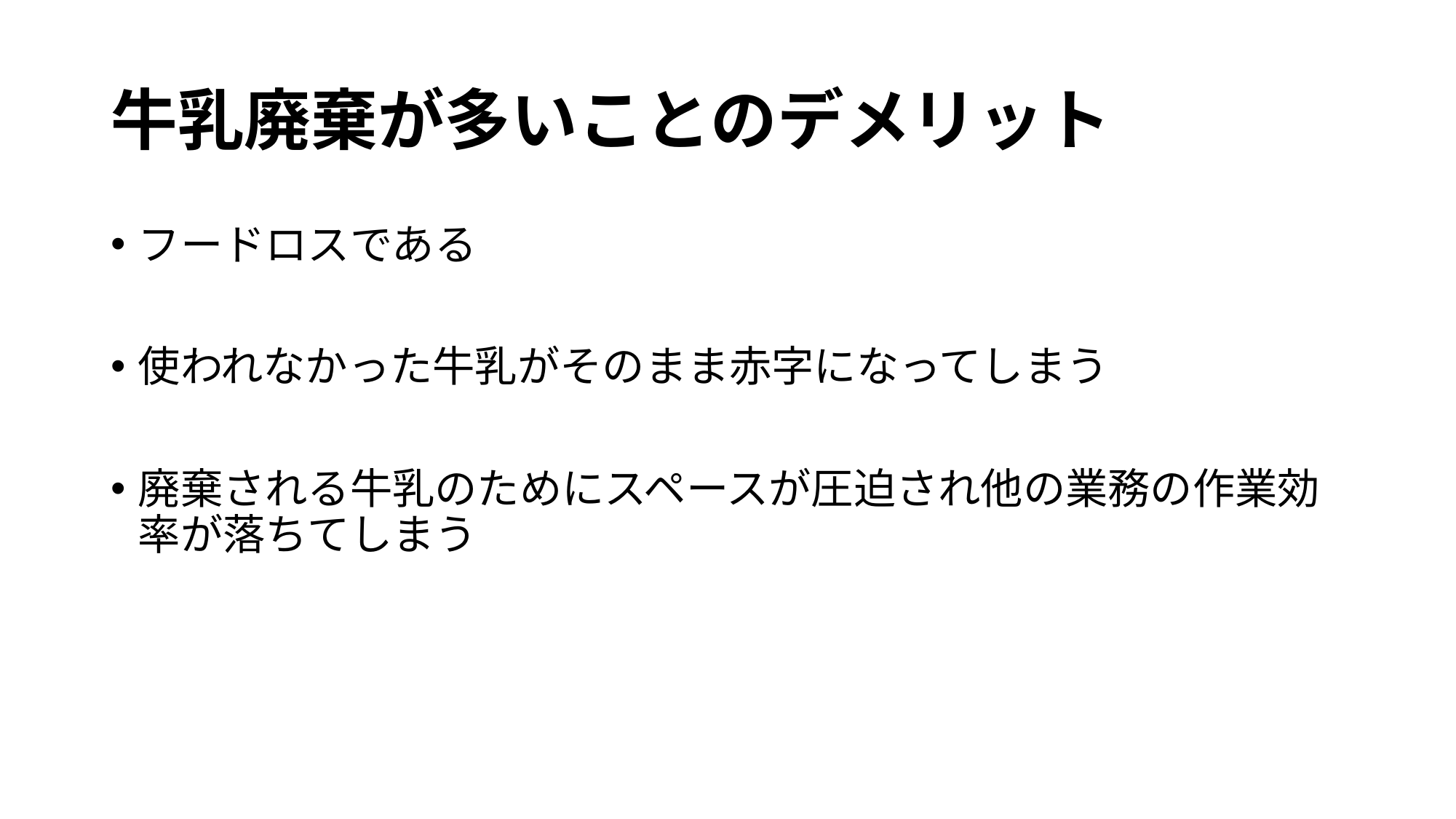

# 牛乳廃棄が多いことのデメリット
フードロスである

使われなかった牛乳がそのまま赤字になってしまう

廃棄される牛乳のためにスペースが圧迫され他の業務の作業効率が落ちてしまう